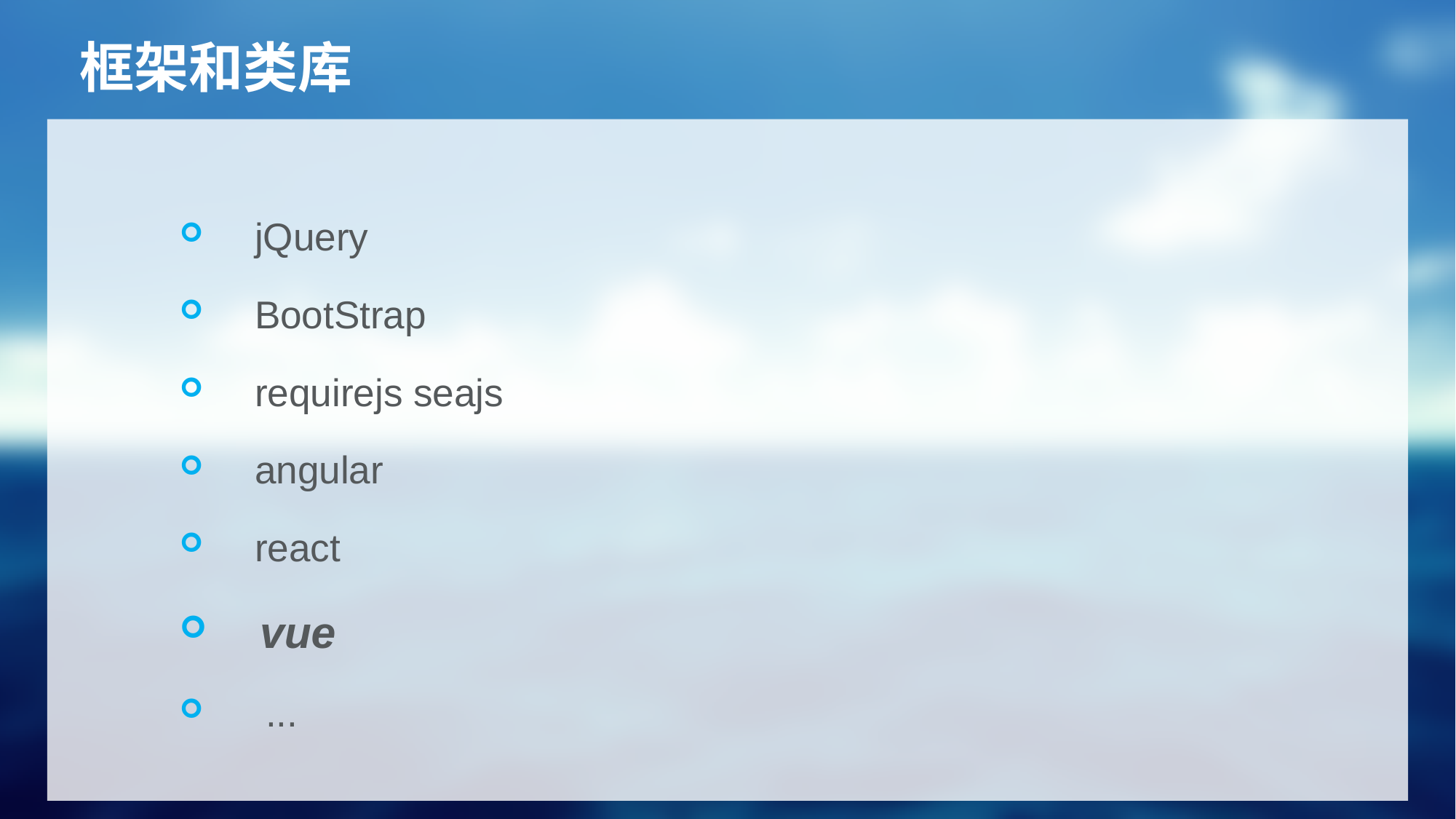

# 框架和类库
   jQuery
   BootStrap
   requirejs seajs
   angular
   react
   vue
    ...